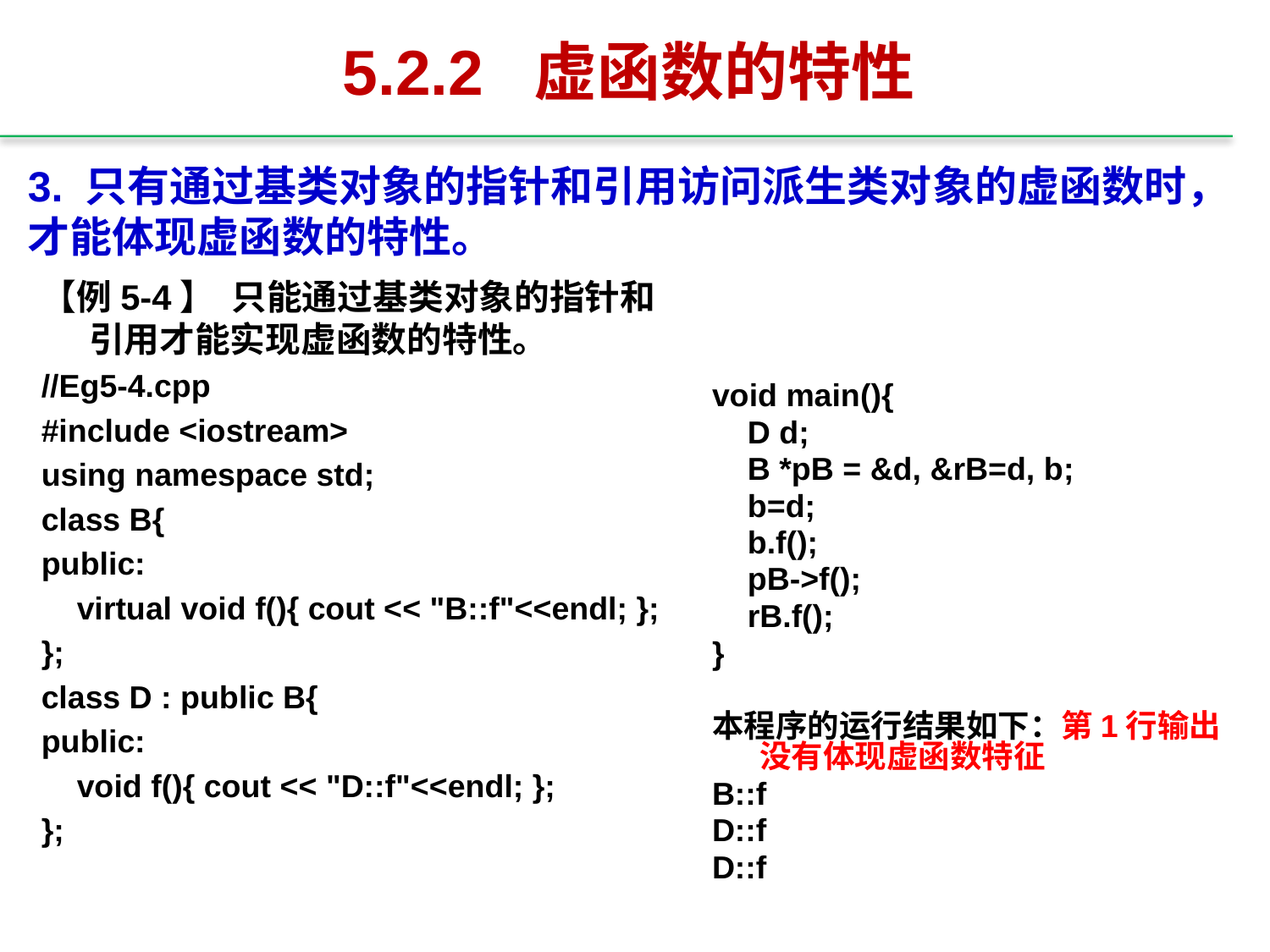

# 5.2.2  虚函数的特性
3. 只有通过基类对象的指针和引用访问派生类对象的虚函数时，才能体现虚函数的特性。
【例5-4】  只能通过基类对象的指针和引用才能实现虚函数的特性。
//Eg5-4.cpp
#include <iostream>
using namespace std;
class B{
public:
    virtual void f(){ cout << "B::f"<<endl; };
};
class D : public B{
public:
    void f(){ cout << "D::f"<<endl; };
};
void main(){
    D d;
    B *pB = &d, &rB=d, b;
    b=d;
    b.f();
    pB->f();
    rB.f();
}

本程序的运行结果如下：第1行输出没有体现虚函数特征
B::f
D::f
D::f